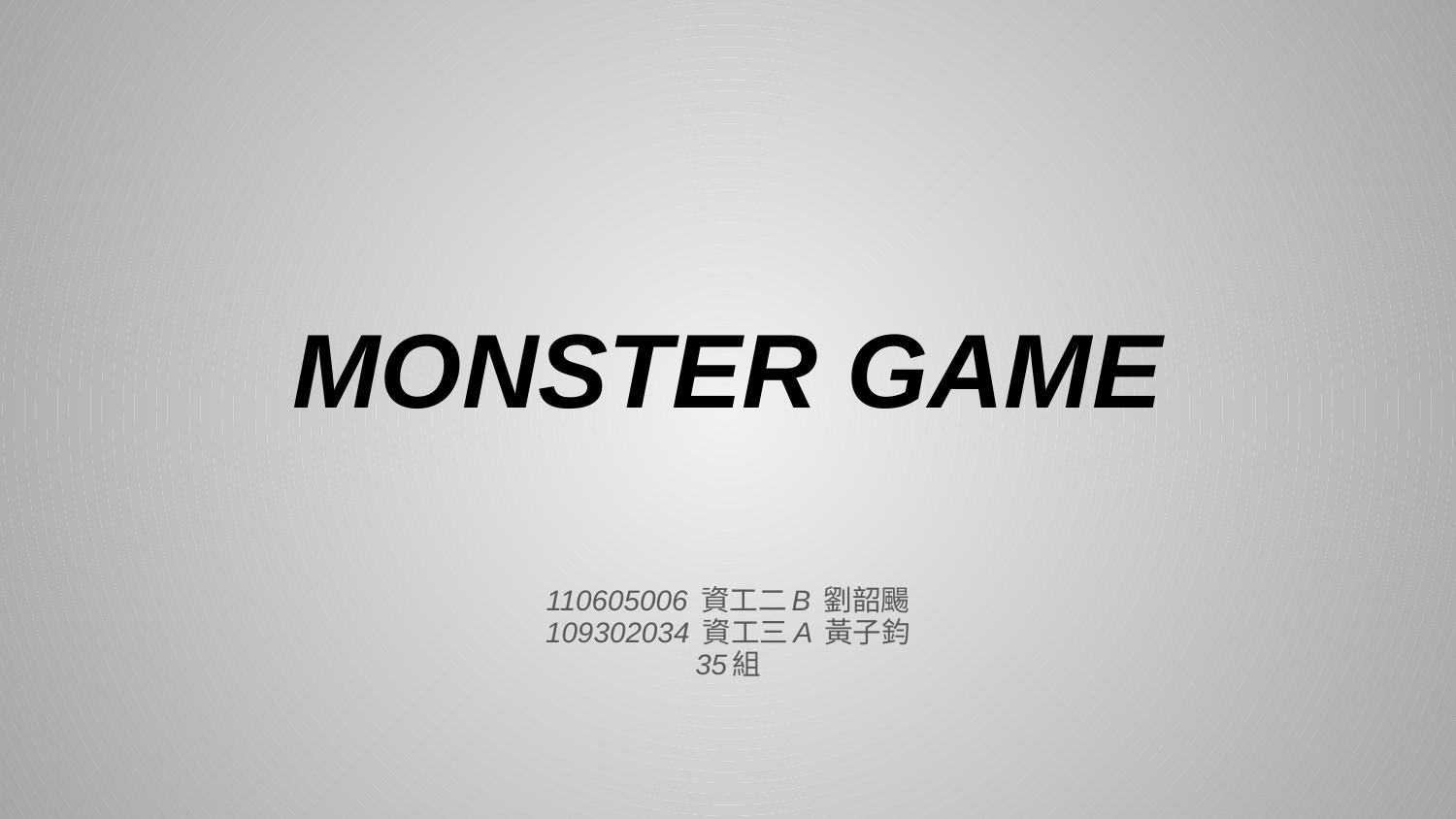

# MONSTER GAME
110605006 資工二B 劉韶颺
109302034 資工三A 黃子鈞
35組